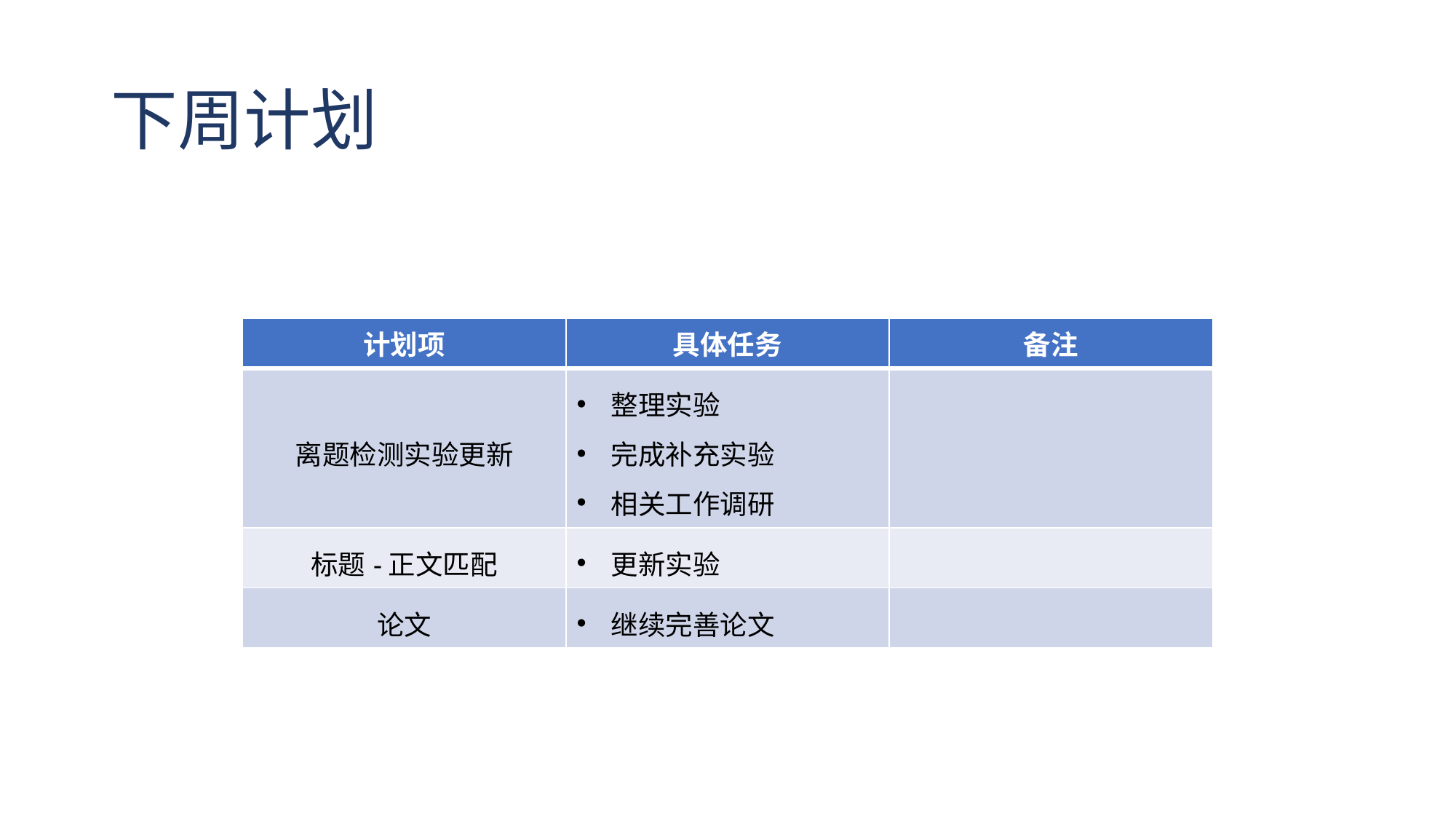

# 下周计划
| 计划项 | 具体任务 | 备注 |
| --- | --- | --- |
| 离题检测实验更新 | 整理实验 完成补充实验 相关工作调研 |  |
| 标题-正文匹配 | 更新实验 |  |
| 论文 | 继续完善论文 |  |